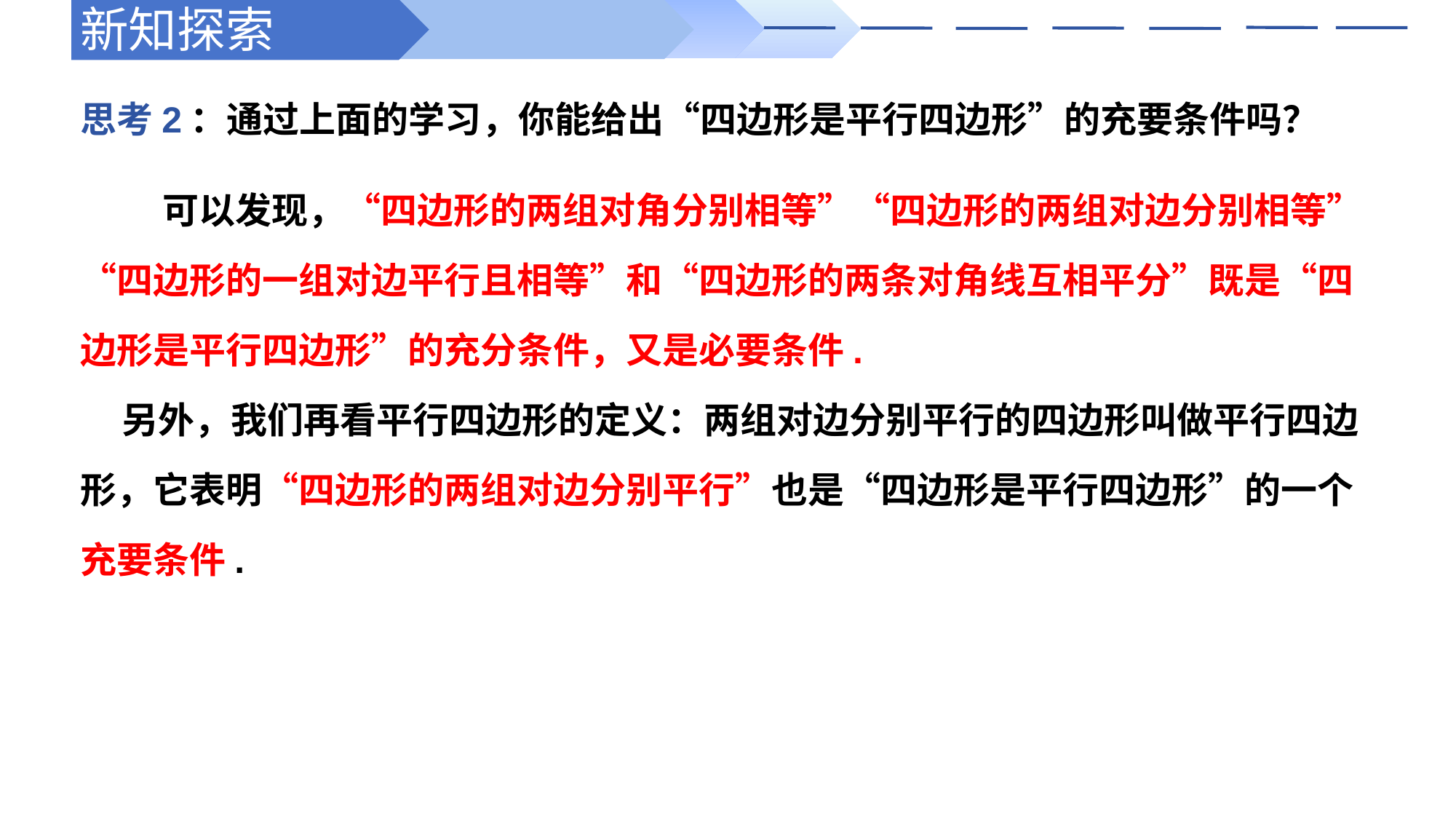

新知探索

思考2：通过上面的学习，你能给出“四边形是平行四边形”的充要条件吗？
         可以发现，“四边形的两组对角分别相等”“四边形的两组对边分别相等”“四边形的一组对边平行且相等”和“四边形的两条对角线互相平分”既是“四边形是平行四边形”的充分条件，又是必要条件.
    另外，我们再看平行四边形的定义：两组对边分别平行的四边形叫做平行四边形，它表明“四边形的两组对边分别平行”也是“四边形是平行四边形”的一个充要条件.